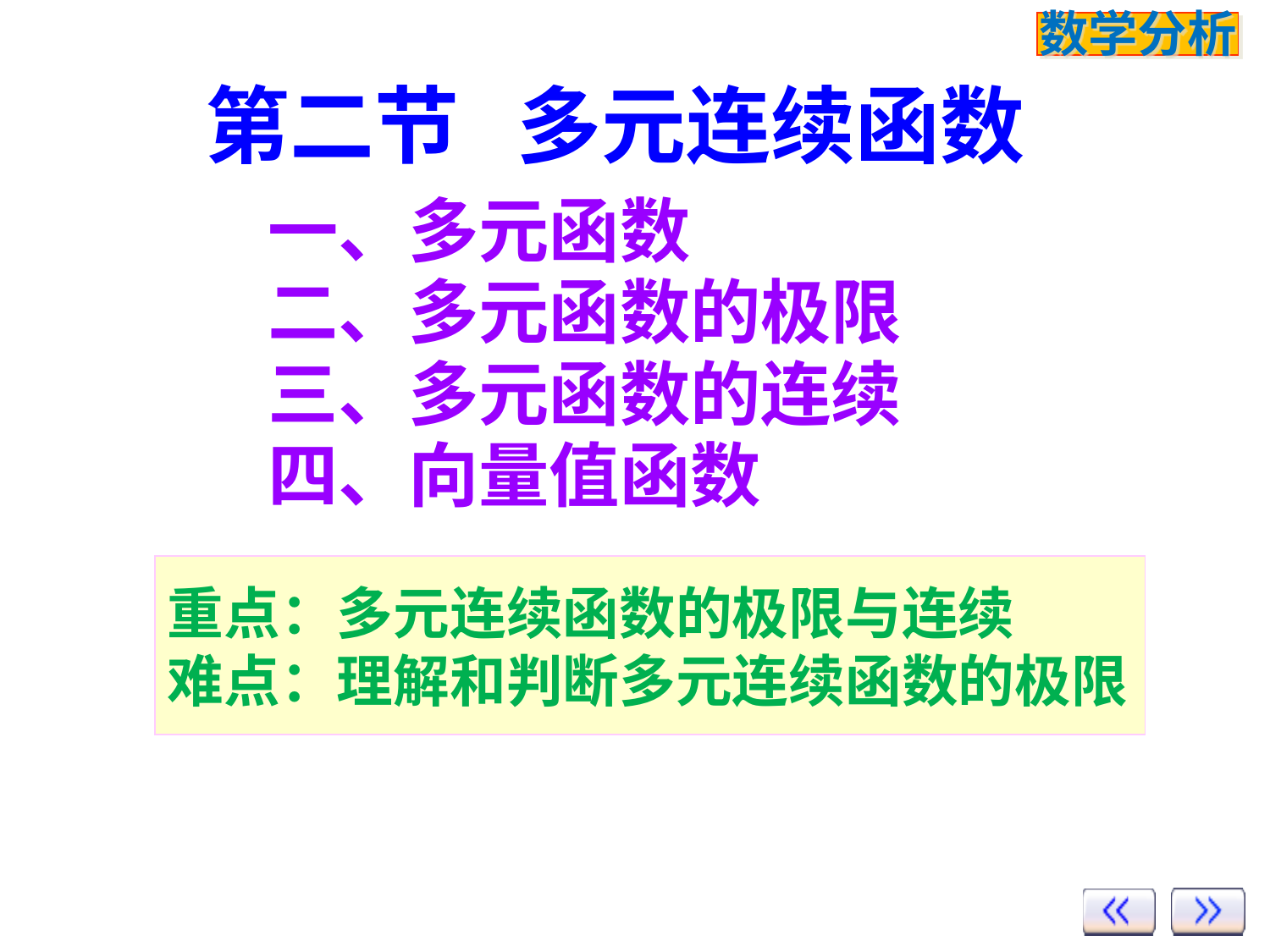

第二节   多元连续函数
一、多元函数
二、多元函数的极限
三、多元函数的连续
四、向量值函数
重点：多元连续函数的极限与连续
难点：理解和判断多元连续函数的极限